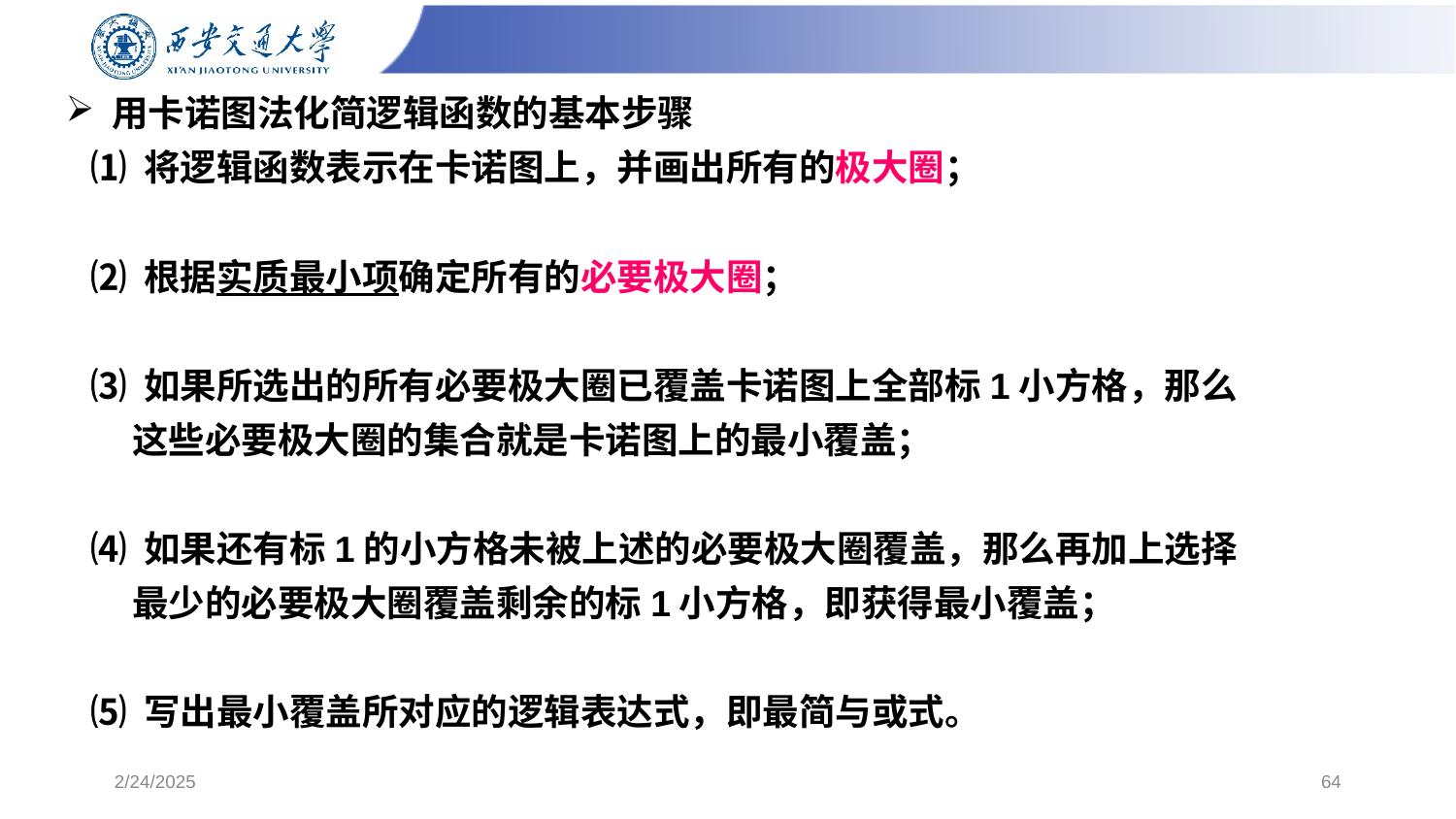

# 用卡诺图法化简逻辑函数的基本步骤
   ⑴ 将逻辑函数表示在卡诺图上，并画出所有的极大圈；

   ⑵ 根据实质最小项确定所有的必要极大圈；

   ⑶ 如果所选出的所有必要极大圈已覆盖卡诺图上全部标1小方格，那么
       这些必要极大圈的集合就是卡诺图上的最小覆盖；

   ⑷ 如果还有标1的小方格未被上述的必要极大圈覆盖，那么再加上选择
       最少的必要极大圈覆盖剩余的标1小方格，即获得最小覆盖；

   ⑸ 写出最小覆盖所对应的逻辑表达式，即最简与或式。
2/24/2025
64